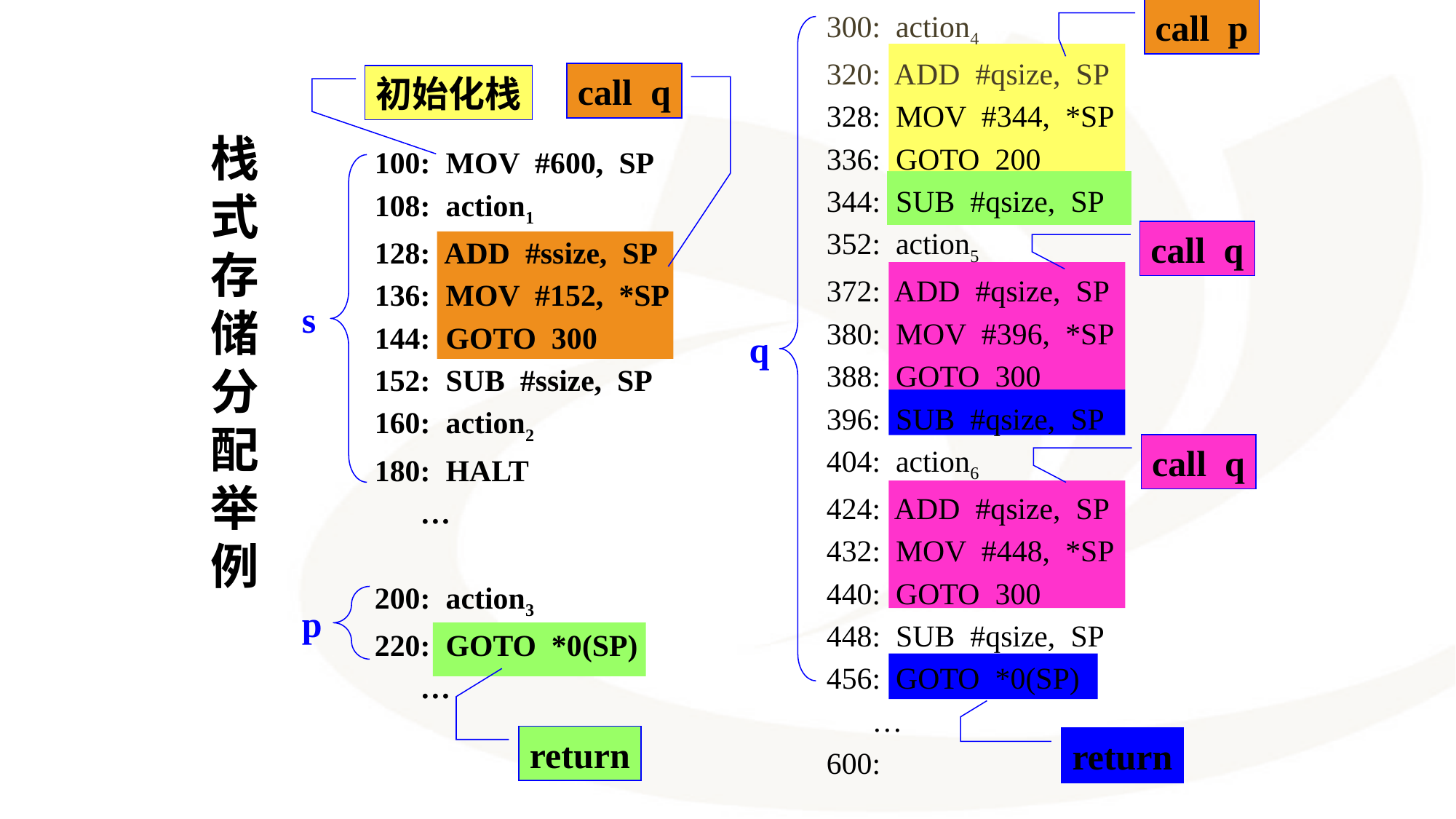

call  p
300:  action4
320:  ADD  #qsize,  SP
328:  MOV  #344,  *SP
336:  GOTO  200
344:  SUB  #qsize,  SP
352:  action5
372:  ADD  #qsize,  SP
380:  MOV  #396,  *SP
388:  GOTO  300
396:  SUB  #qsize,  SP
404:  action6
424:  ADD  #qsize,  SP
432:  MOV  #448,  *SP
440:  GOTO  300
448:  SUB  #qsize,  SP
456:  GOTO  *0(SP)
      …
600:

q

call  q
初始化栈
栈式存储分配举例
100:  MOV  #600,  SP
108:  action1
128:  ADD  #ssize,  SP
136:  MOV  #152,  *SP
144:  GOTO  300
152:  SUB  #ssize,  SP
160:  action2
180:  HALT
      …

200:  action3
220:  GOTO  *0(SP)
      …

s

call  q

call  q

p
return
return
12